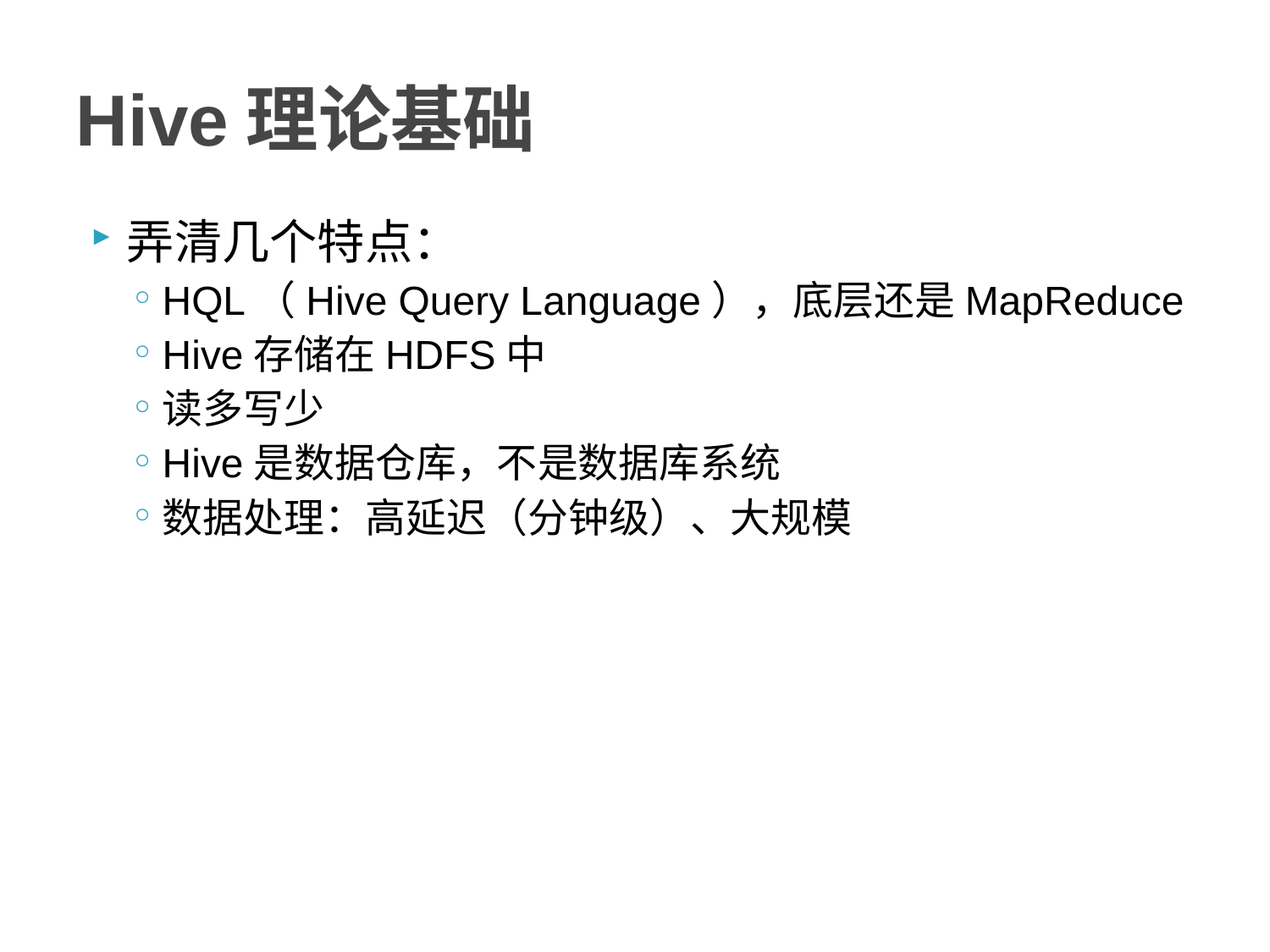

# Hive理论基础
弄清几个特点：
HQL（Hive Query Language），底层还是MapReduce
Hive存储在HDFS中
读多写少
Hive是数据仓库，不是数据库系统
数据处理：高延迟（分钟级）、大规模